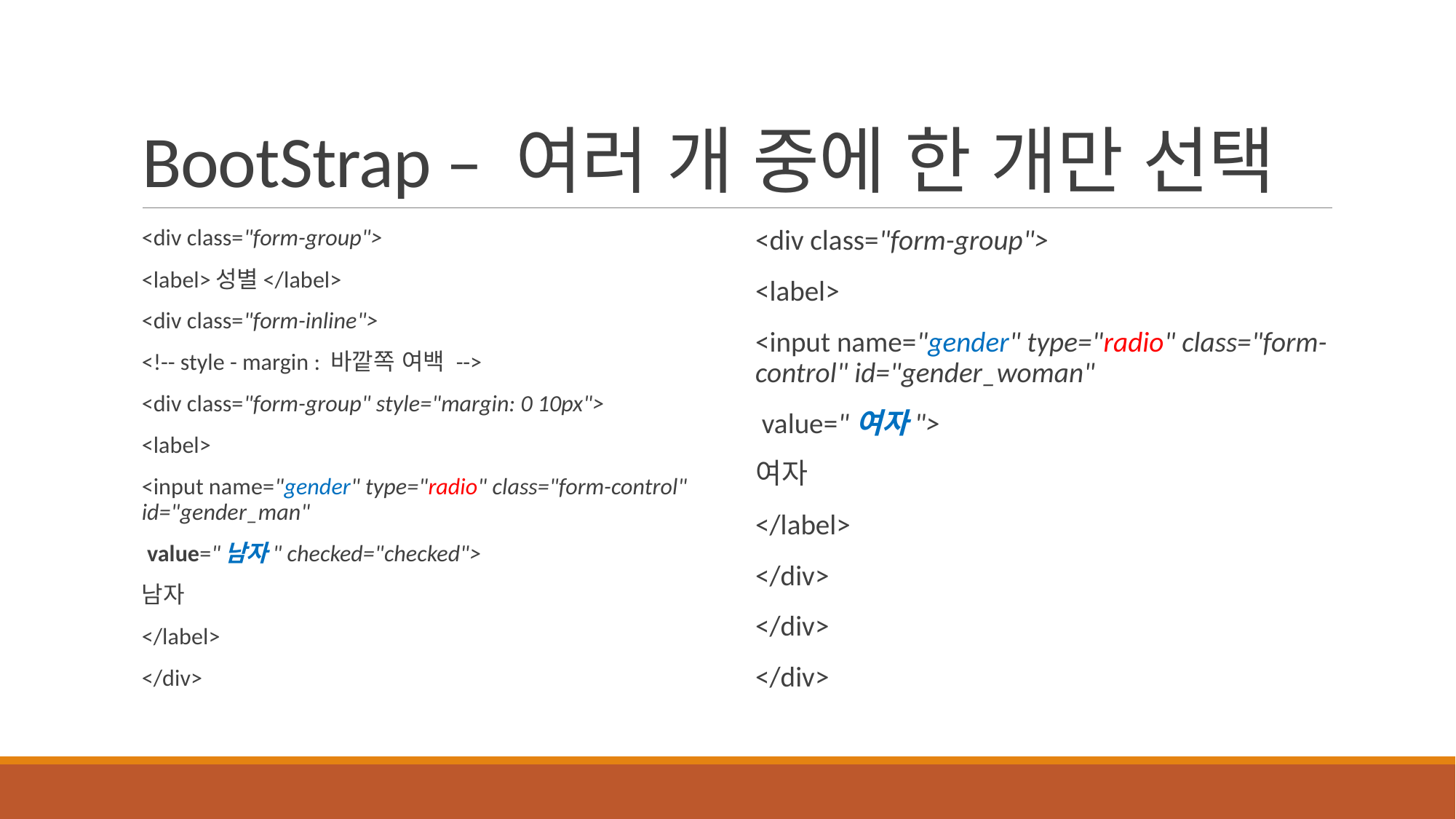

# BootStrap – 여러 개 중에 한 개만 선택
<div class="form-group">
<label>성별</label>
<div class="form-inline">
<!-- style - margin : 바깥쪽 여백 -->
<div class="form-group" style="margin: 0 10px">
<label>
<input name="gender" type="radio" class="form-control" id="gender_man"
 value="남자" checked="checked">
남자
</label>
</div>
<div class="form-group">
<label>
<input name="gender" type="radio" class="form-control" id="gender_woman"
 value="여자">
여자
</label>
</div>
</div>
</div>